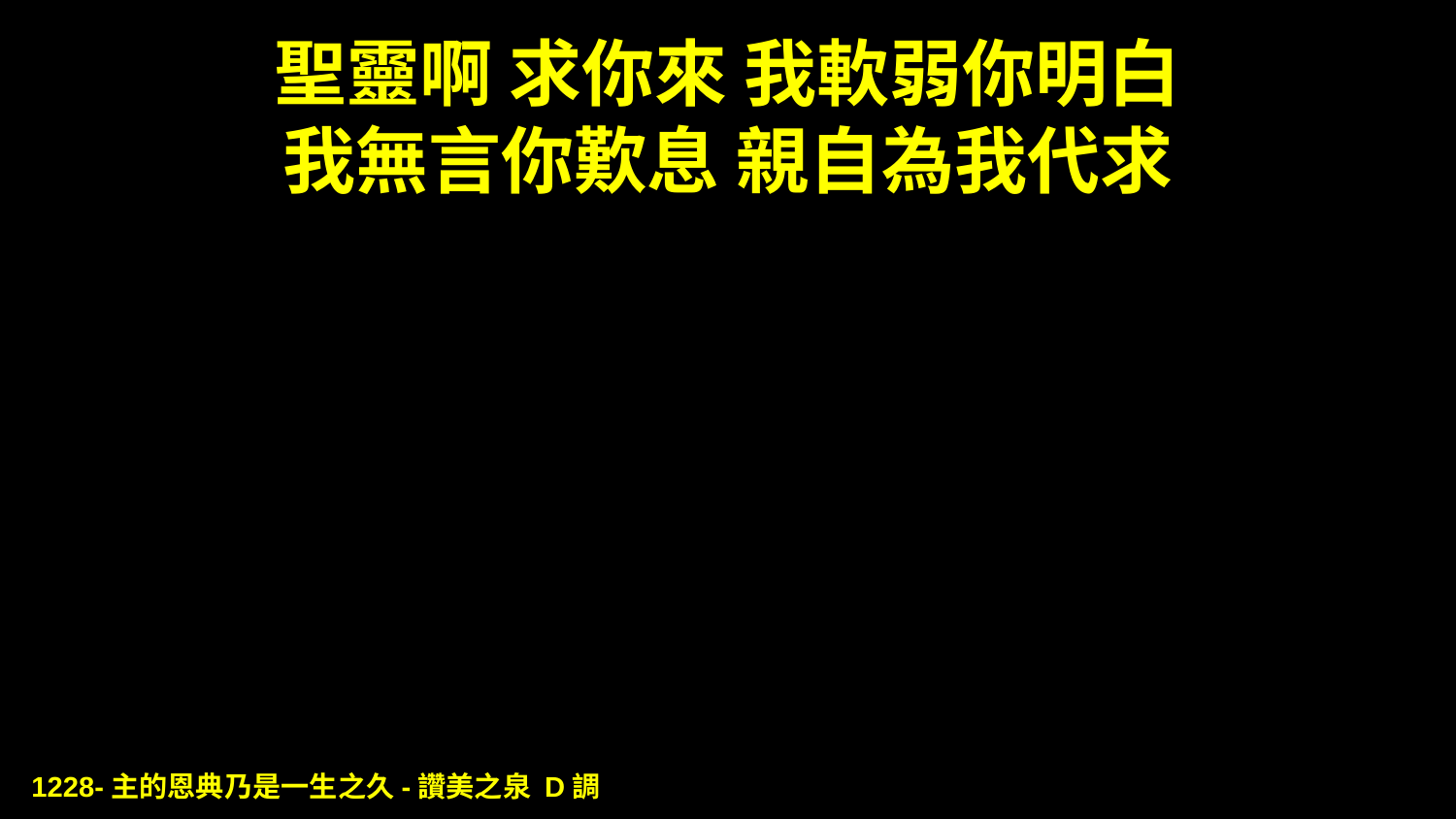

# 聖靈啊 求你來 我軟弱你明白 我無言你歎息 親自為我代求
1228-主的恩典乃是一生之久-讚美之泉 D調